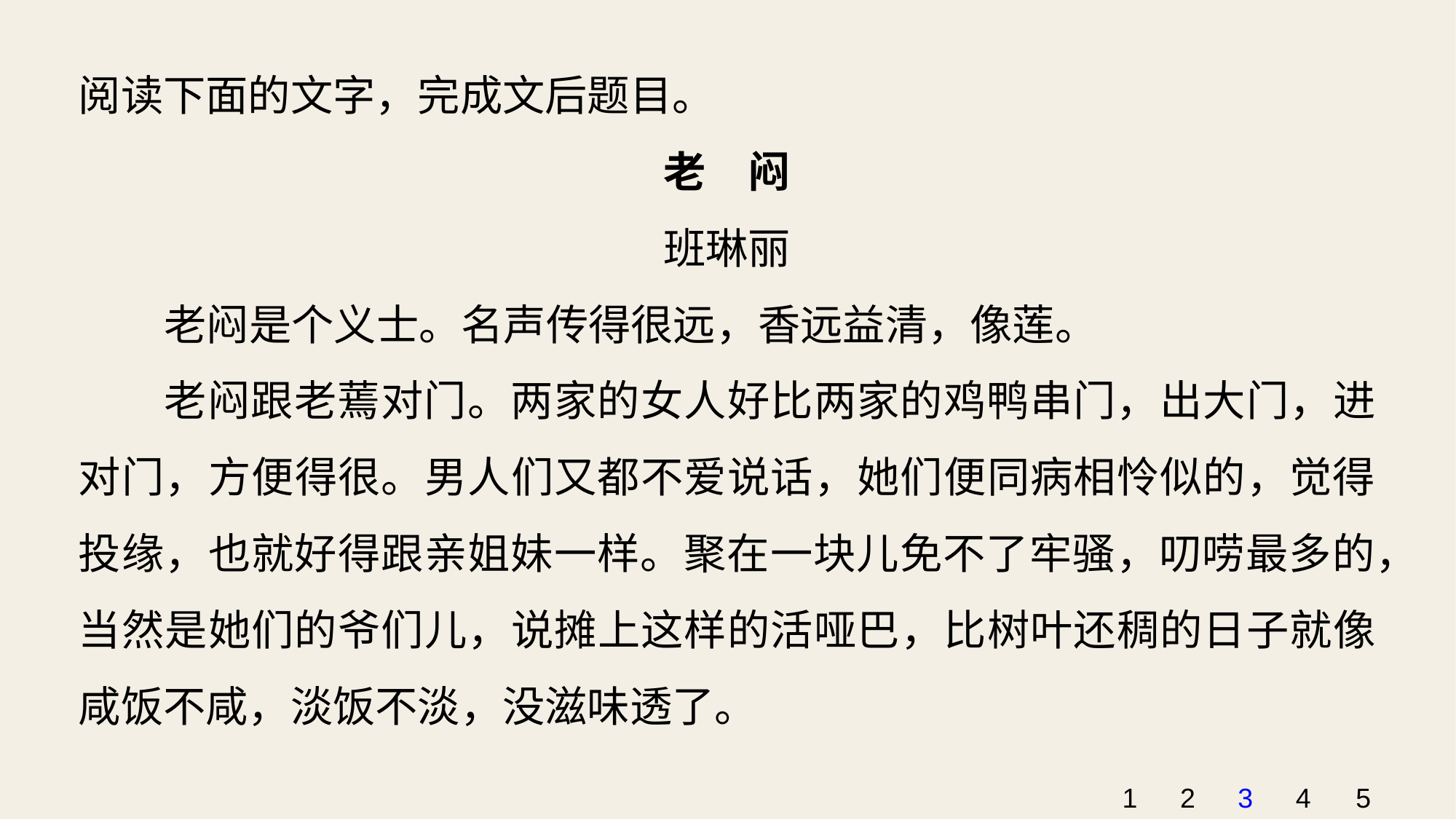

阅读下面的文字，完成文后题目。
老　闷
班琳丽
老闷是个义士。名声传得很远，香远益清，像莲。
老闷跟老蔫对门。两家的女人好比两家的鸡鸭串门，出大门，进对门，方便得很。男人们又都不爱说话，她们便同病相怜似的，觉得投缘，也就好得跟亲姐妹一样。聚在一块儿免不了牢骚，叨唠最多的，当然是她们的爷们儿，说摊上这样的活哑巴，比树叶还稠的日子就像咸饭不咸，淡饭不淡，没滋味透了。
1
2
3
4
5